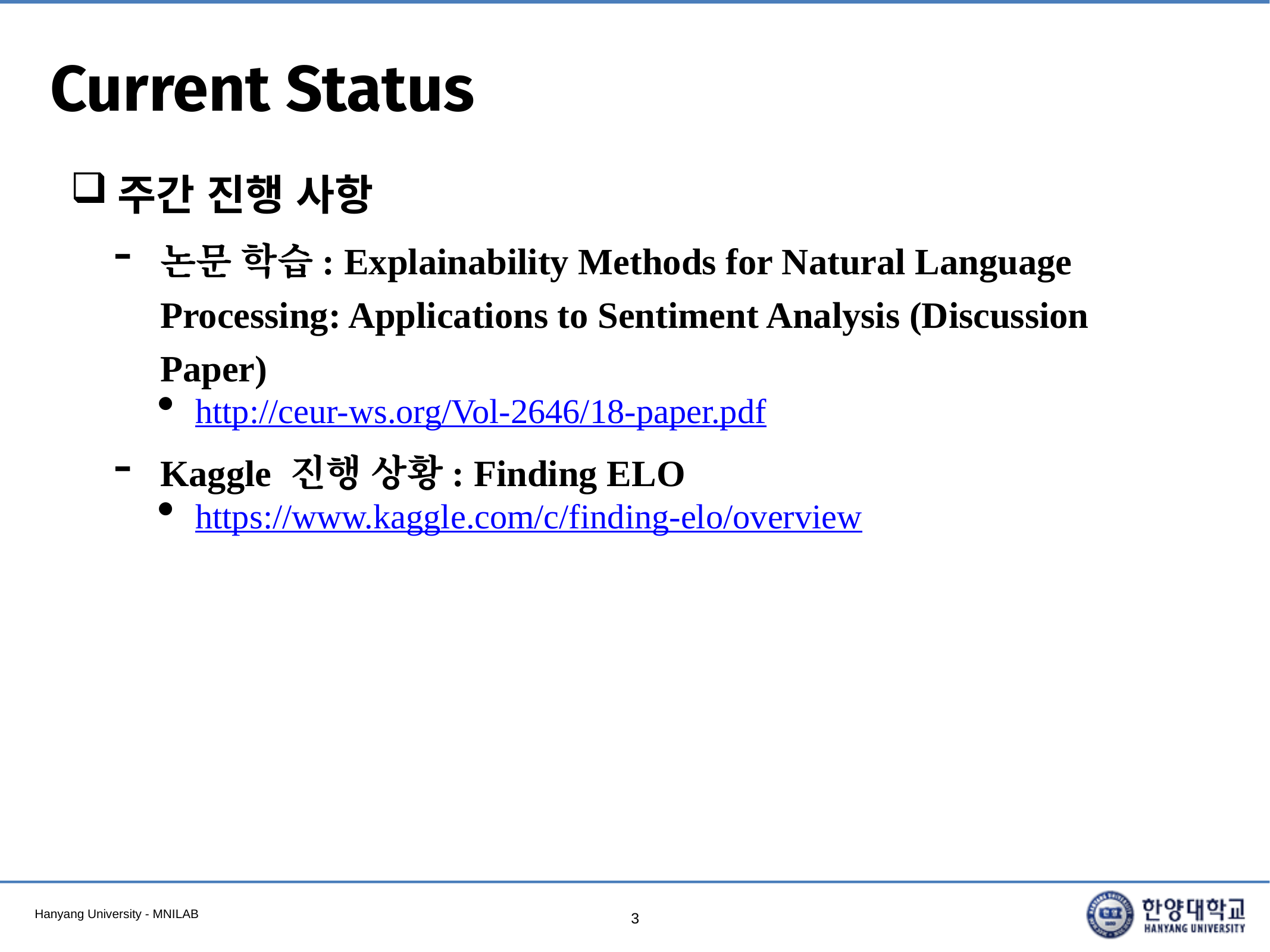

# Current Status
주간 진행 사항
논문 학습: Explainability Methods for Natural Language Processing: Applications to Sentiment Analysis (Discussion Paper)
http://ceur-ws.org/Vol-2646/18-paper.pdf
Kaggle 진행 상황: Finding ELO
https://www.kaggle.com/c/finding-elo/overview
3